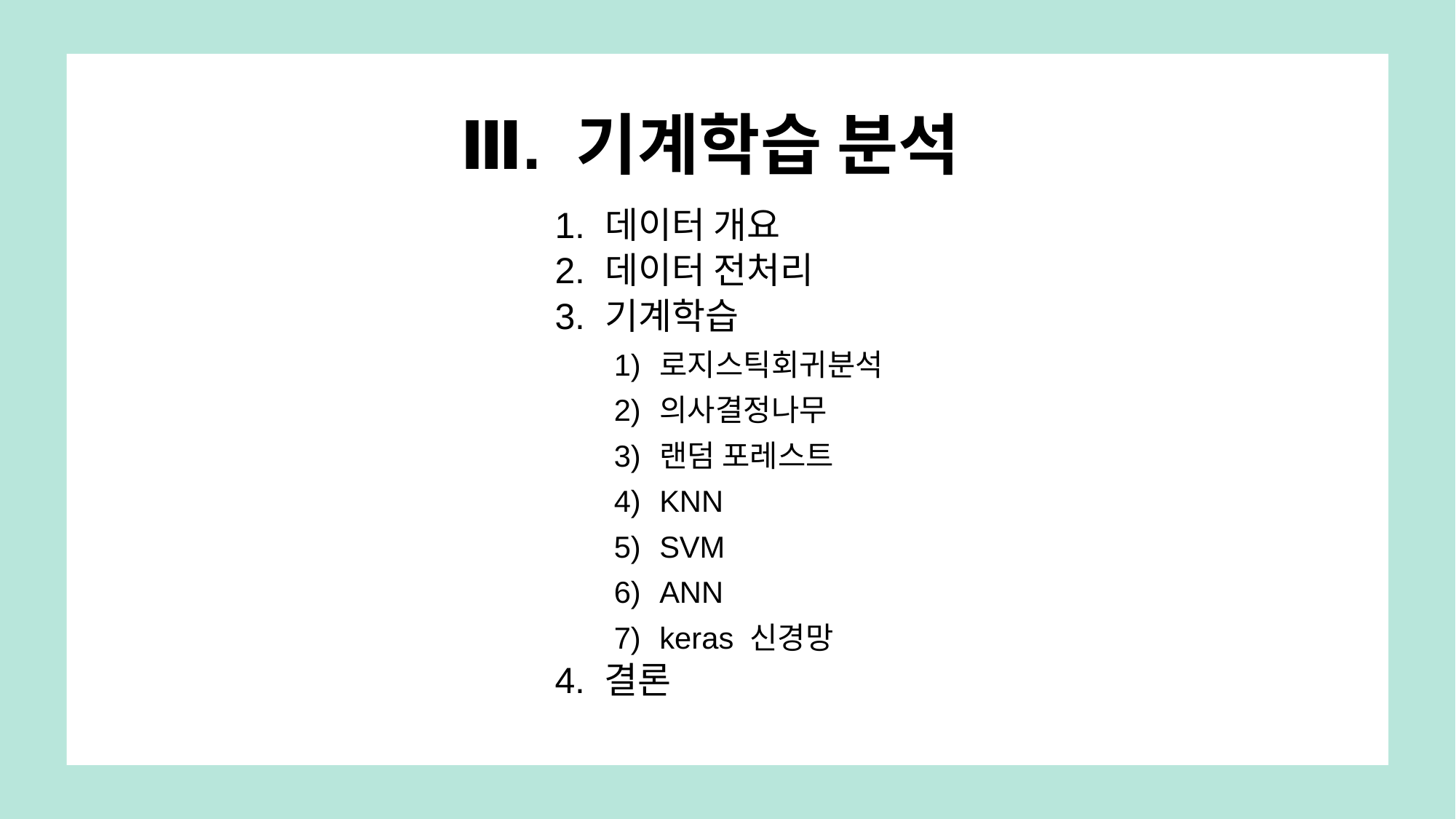

Ⅲ. 기계학습 분석
데이터 개요
데이터 전처리
기계학습
로지스틱회귀분석
의사결정나무
랜덤 포레스트
KNN
SVM
ANN
keras 신경망
4. 결론